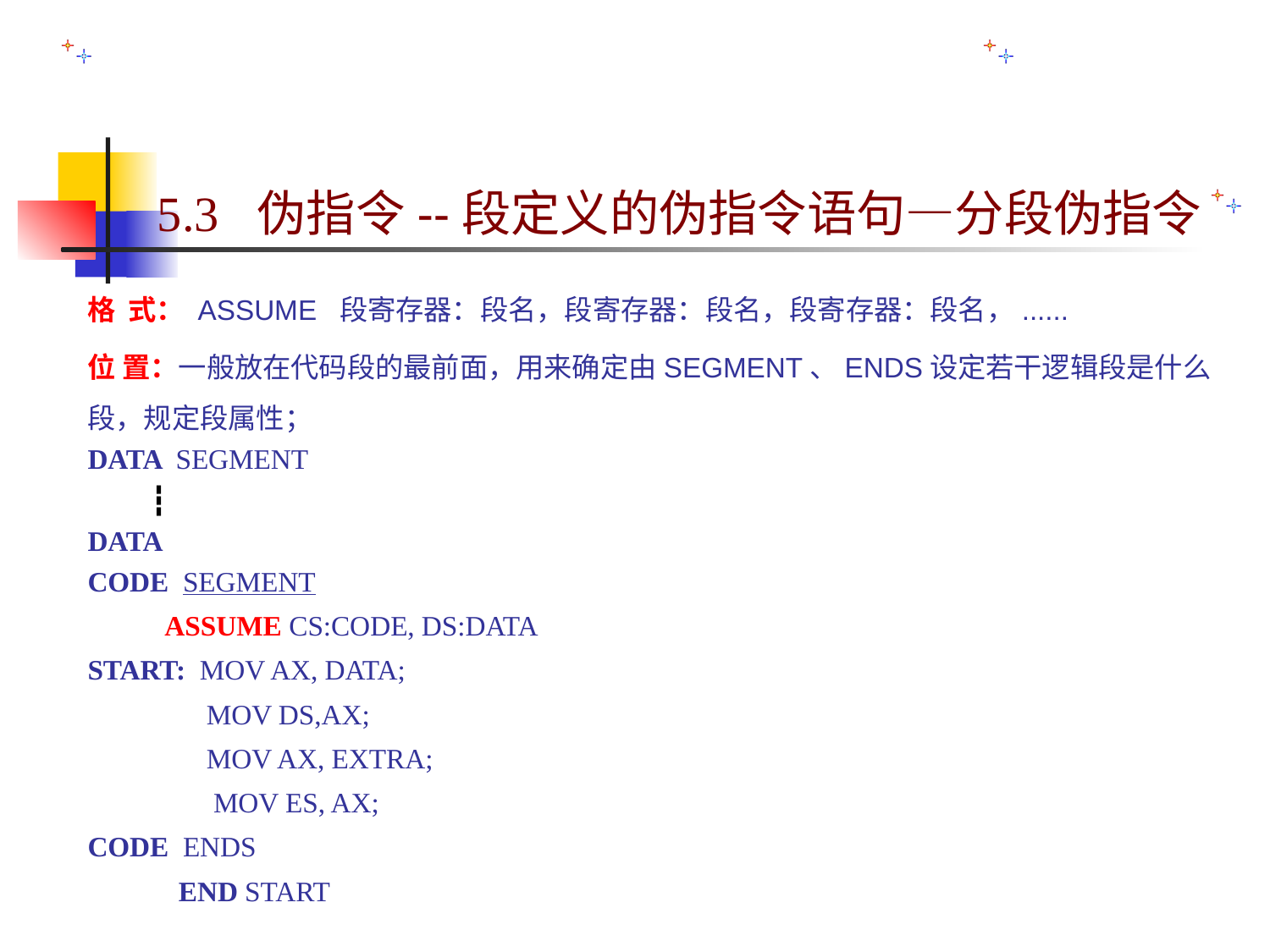

5.3  伪指令--段定义的伪指令语句—分段伪指令
格  式： ASSUME  段寄存器：段名，段寄存器：段名，段寄存器：段名，......
位 置：一般放在代码段的最前面，用来确定由SEGMENT、ENDS设定若干逻辑段是什么段，规定段属性；
DATA  SEGMENT
         ┇
DATA
CODE  SEGMENT
           ASSUME CS:CODE, DS:DATA
START:  MOV AX, DATA;
                 MOV DS,AX;
                 MOV AX, EXTRA;
                  MOV ES, AX;
CODE  ENDS
             END START